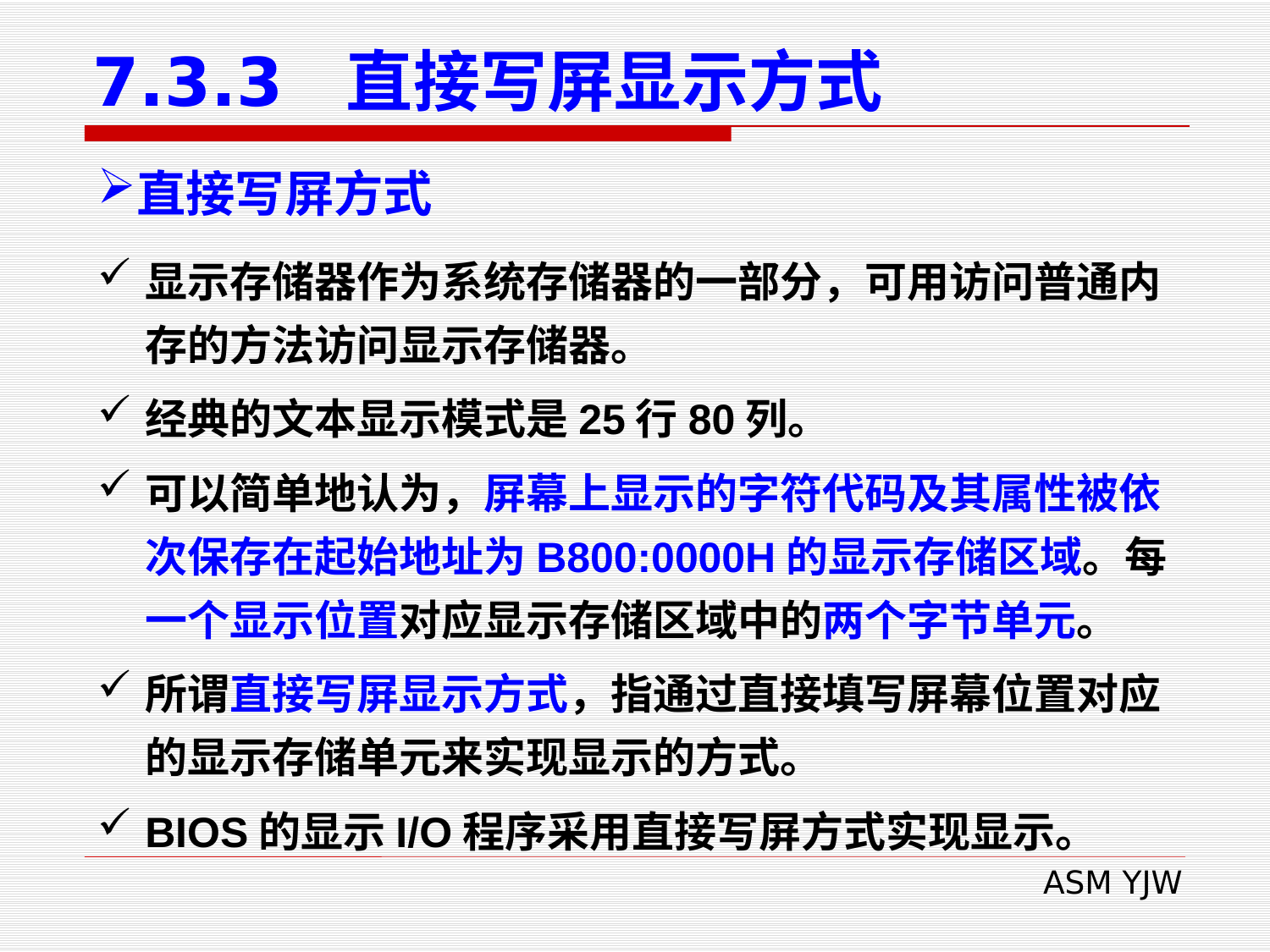

# 7.3.3  直接写屏显示方式
直接写屏方式
显示存储器作为系统存储器的一部分，可用访问普通内存的方法访问显示存储器。
经典的文本显示模式是25行80列。
可以简单地认为，屏幕上显示的字符代码及其属性被依次保存在起始地址为B800:0000H的显示存储区域。每一个显示位置对应显示存储区域中的两个字节单元。
所谓直接写屏显示方式，指通过直接填写屏幕位置对应的显示存储单元来实现显示的方式。
BIOS的显示I/O程序采用直接写屏方式实现显示。